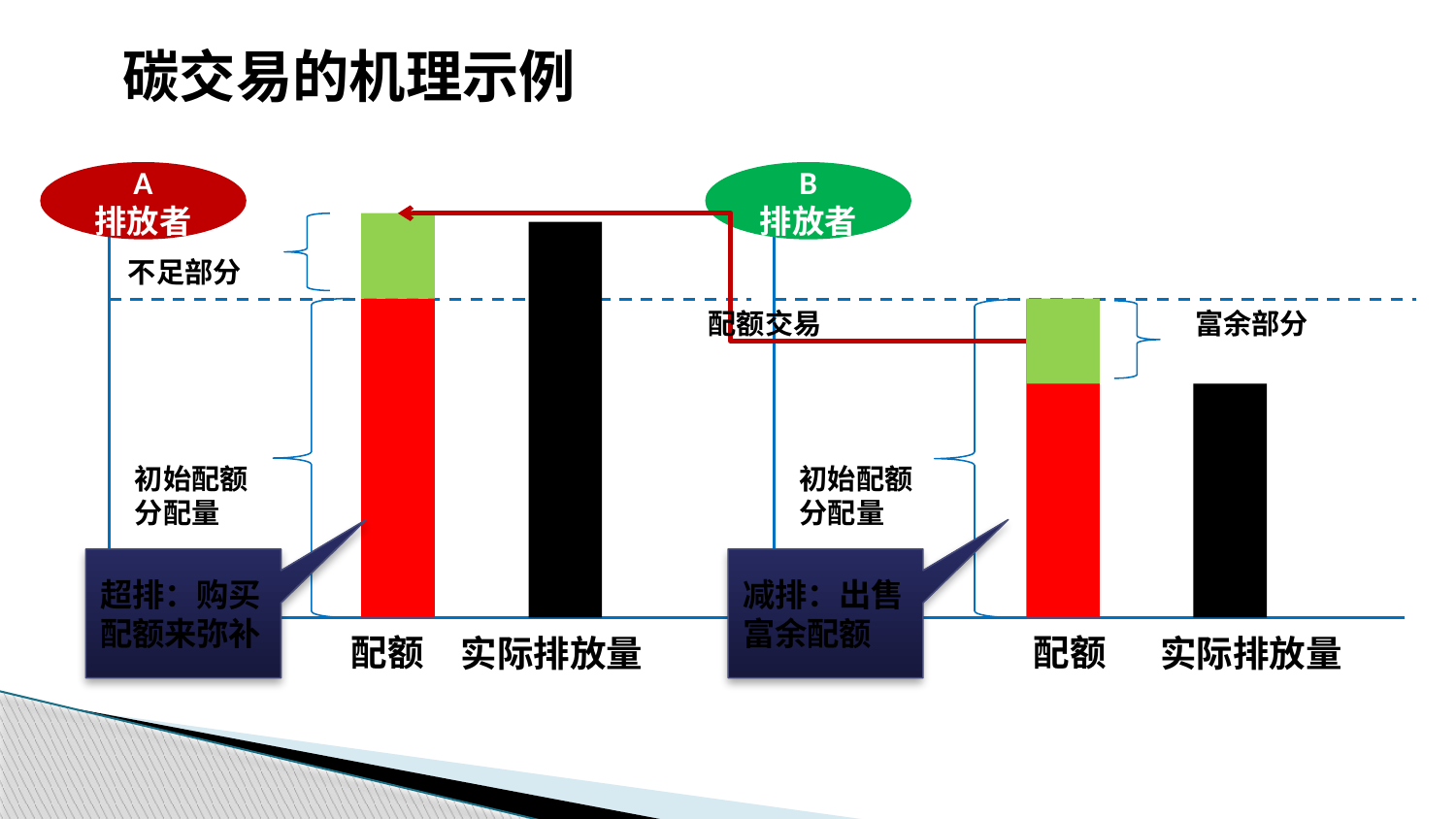

碳交易的机理示例
A
排放者
B
排放者

不足部分

配额交易

富余部分

初始配额分配量
初始配额分配量
超排：购买配额来弥补
减排：出售富余配额
配额
配额
实际排放量
实际排放量